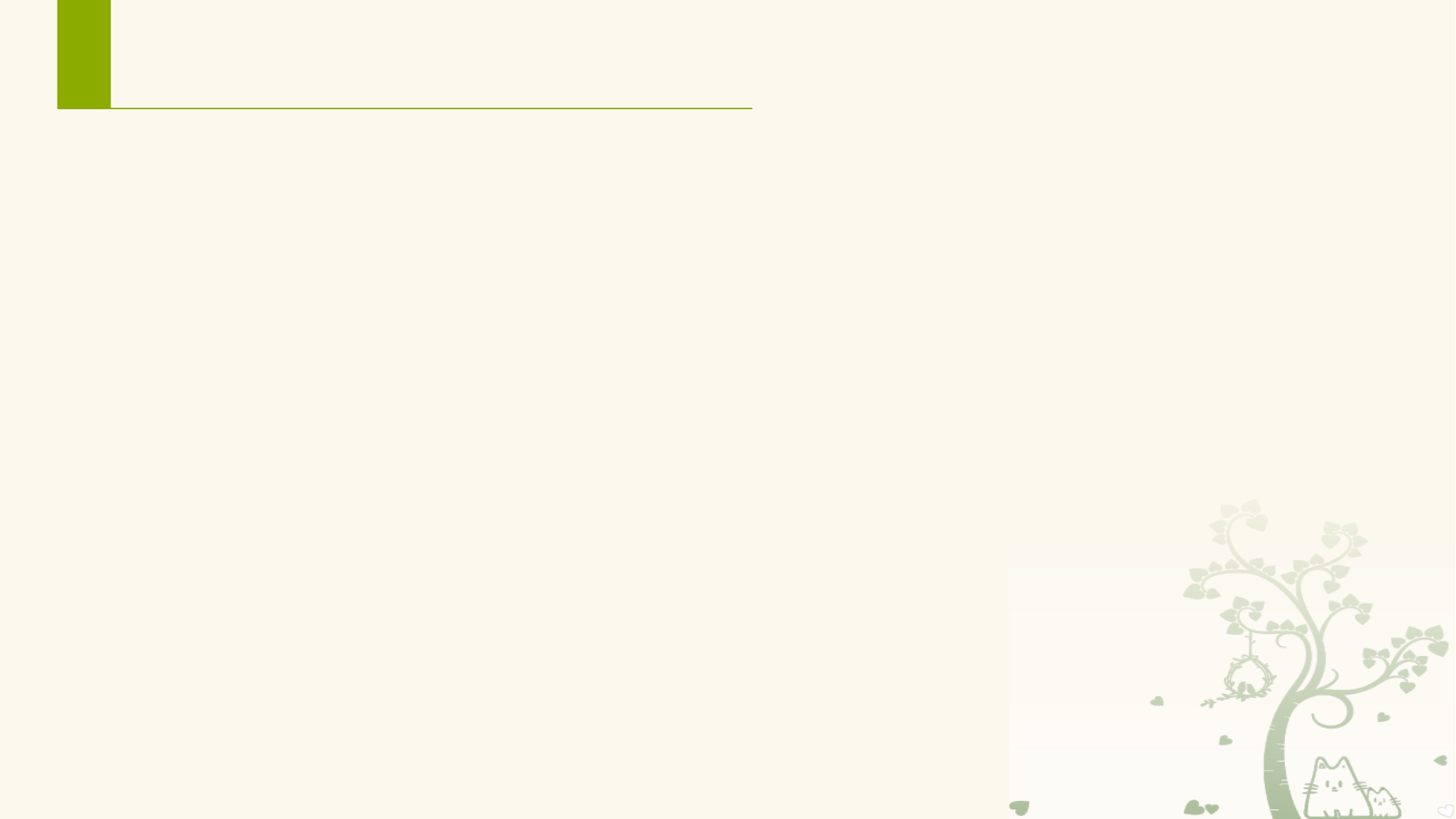

# 4 Service 的基本用法
编写 Service 类
必须创建 Service 的子类（或使用它的一个现有子类如IntentService）。
类似Activity，Service有自己的生命周期，因此在实现中需要重写一些回调方法，以处理服务生命周期的某些关键过程。
配置Service：
在清单文件中AndroidManifest.xml配置Service组件。
启动Service：
组件(例如活动)以启动或者绑定方式启动Service， Service开始其生命过程。